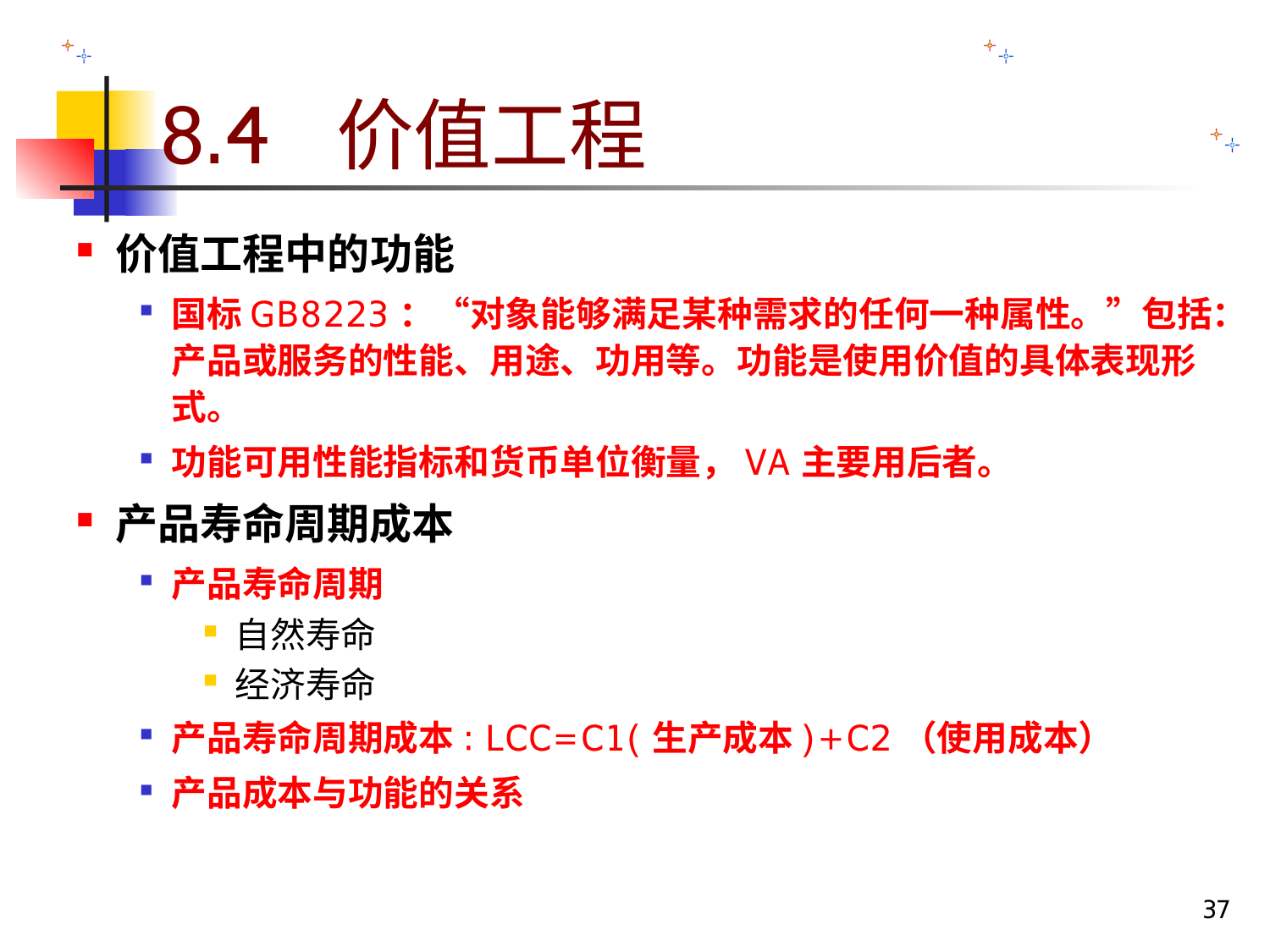

# 8.4  价值工程
价值工程中的功能
国标GB8223：“对象能够满足某种需求的任何一种属性。”包括：产品或服务的性能、用途、功用等。功能是使用价值的具体表现形式。
功能可用性能指标和货币单位衡量，VA主要用后者。
产品寿命周期成本
产品寿命周期
自然寿命
经济寿命
产品寿命周期成本: LCC=C1(生产成本)+C2（使用成本）
产品成本与功能的关系
37